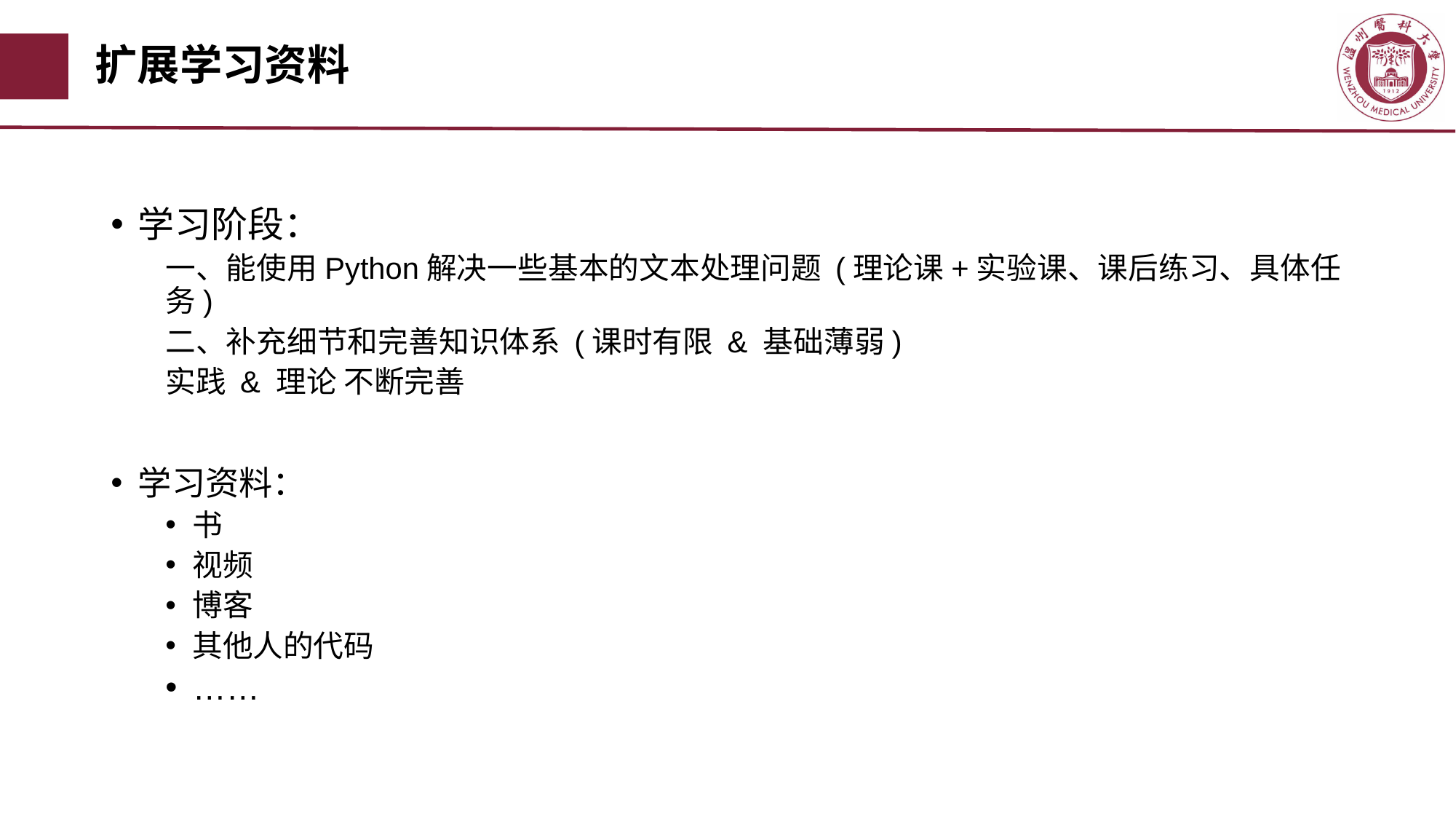

# 扩展学习资料
学习阶段：
一、能使用Python解决一些基本的文本处理问题 (理论课+实验课、课后练习、具体任务)
二、补充细节和完善知识体系 (课时有限 & 基础薄弱)
实践 & 理论 不断完善

学习资料：
书
视频
博客
其他人的代码
……